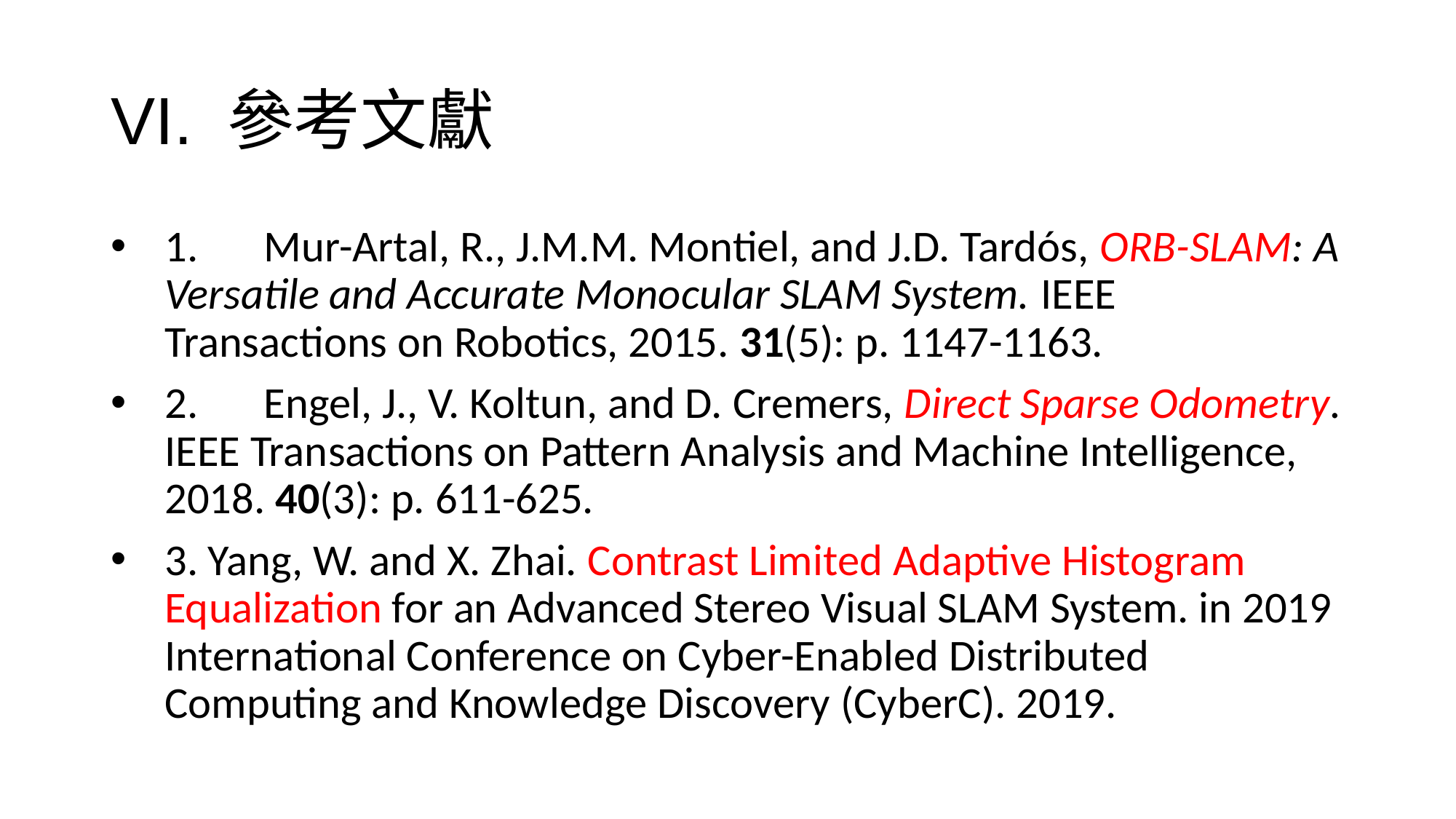

# VI. 參考文獻
1.	Mur-Artal, R., J.M.M. Montiel, and J.D. Tardós, ORB-SLAM: A Versatile and Accurate Monocular SLAM System. IEEE Transactions on Robotics, 2015. 31(5): p. 1147-1163.
2.	Engel, J., V. Koltun, and D. Cremers, Direct Sparse Odometry. IEEE Transactions on Pattern Analysis and Machine Intelligence, 2018. 40(3): p. 611-625.
3. Yang, W. and X. Zhai. Contrast Limited Adaptive Histogram Equalization for an Advanced Stereo Visual SLAM System. in 2019 International Conference on Cyber-Enabled Distributed Computing and Knowledge Discovery (CyberC). 2019.